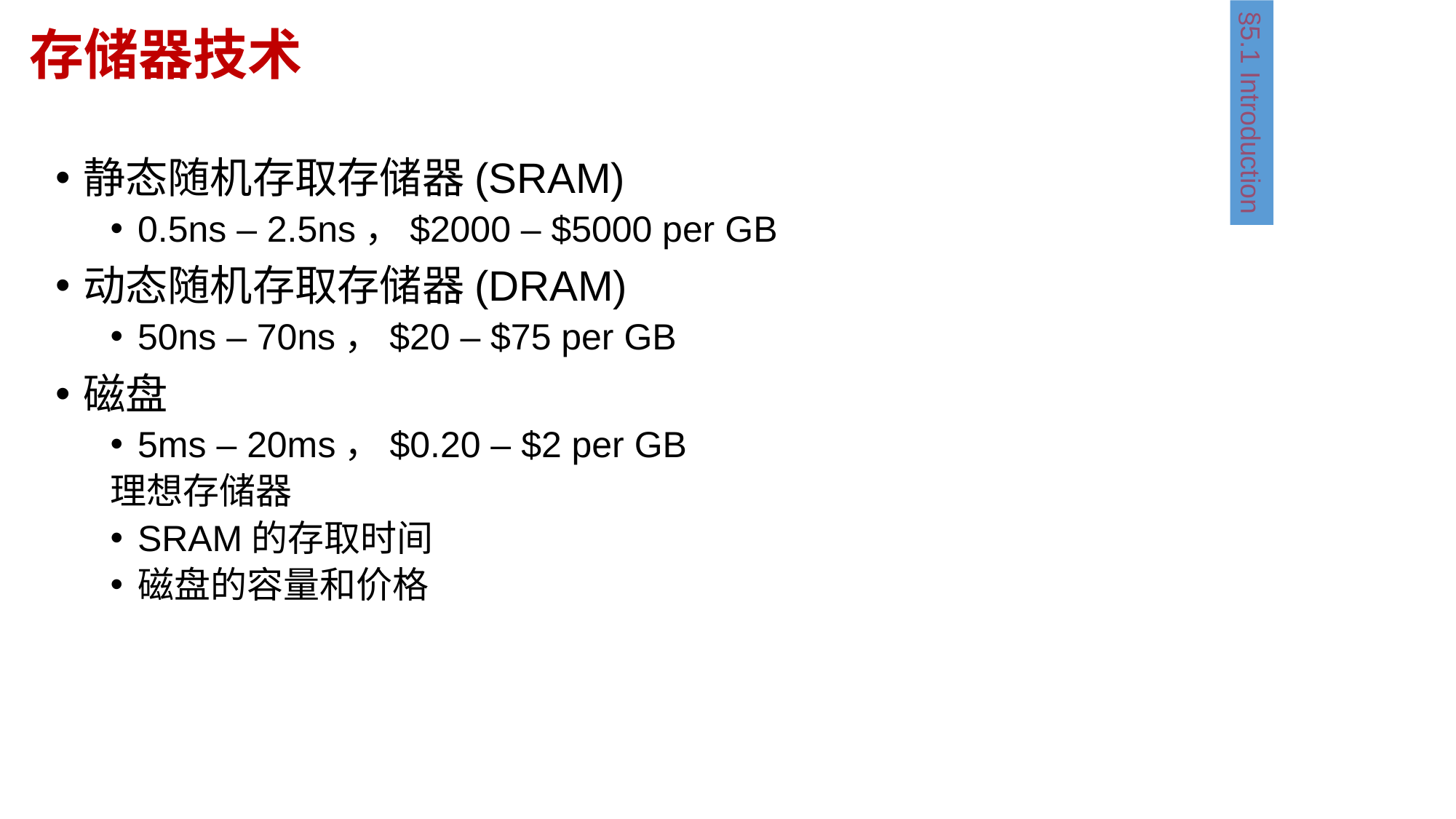

# 存储器技术
§5.1 Introduction
静态随机存取存储器(SRAM)
0.5ns – 2.5ns，$2000 – $5000 per GB
动态随机存取存储器(DRAM)
50ns – 70ns，$20 – $75 per GB
磁盘
5ms – 20ms，$0.20 – $2 per GB
理想存储器
SRAM的存取时间
磁盘的容量和价格